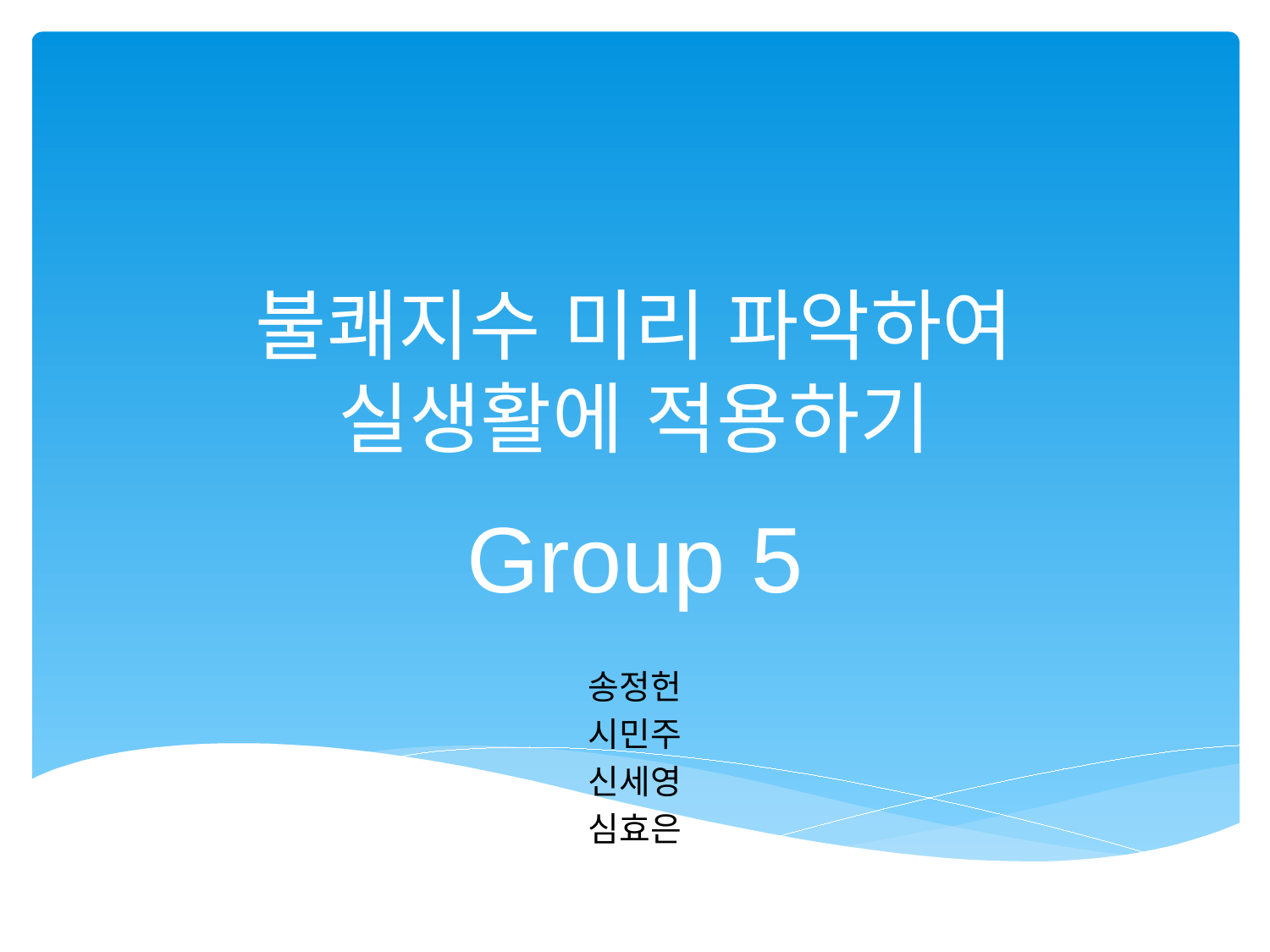

# 불쾌지수 미리 파악하여 실생활에 적용하기
Group 5

송정헌
시민주
신세영
심효은